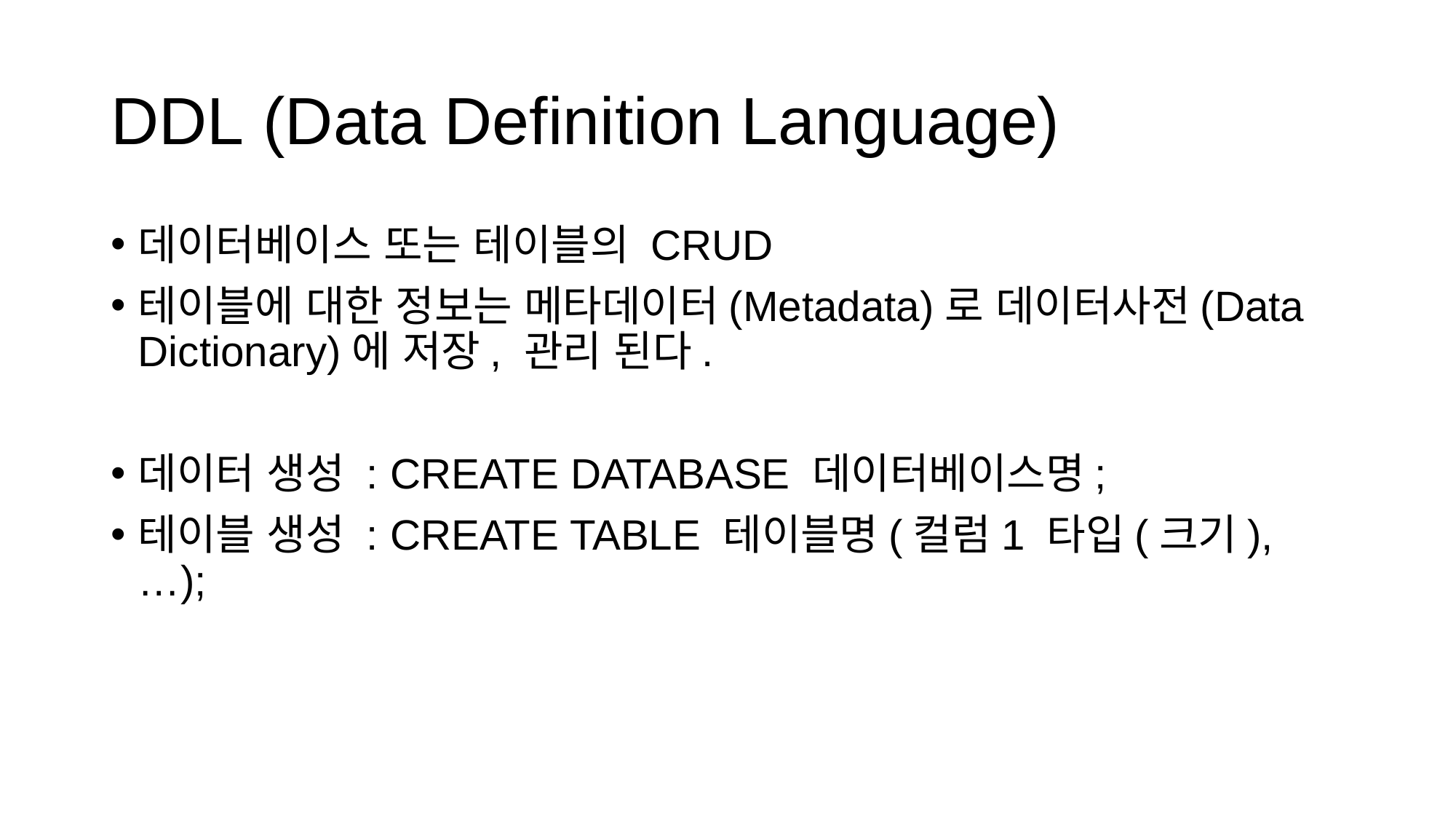

# DDL (Data Definition Language)
데이터베이스 또는 테이블의 CRUD
테이블에 대한 정보는 메타데이터(Metadata)로 데이터사전(Data Dictionary)에 저장, 관리 된다.

데이터 생성 : CREATE DATABASE 데이터베이스명;
테이블 생성 : CREATE TABLE 테이블명(컬럼1 타입(크기), …);